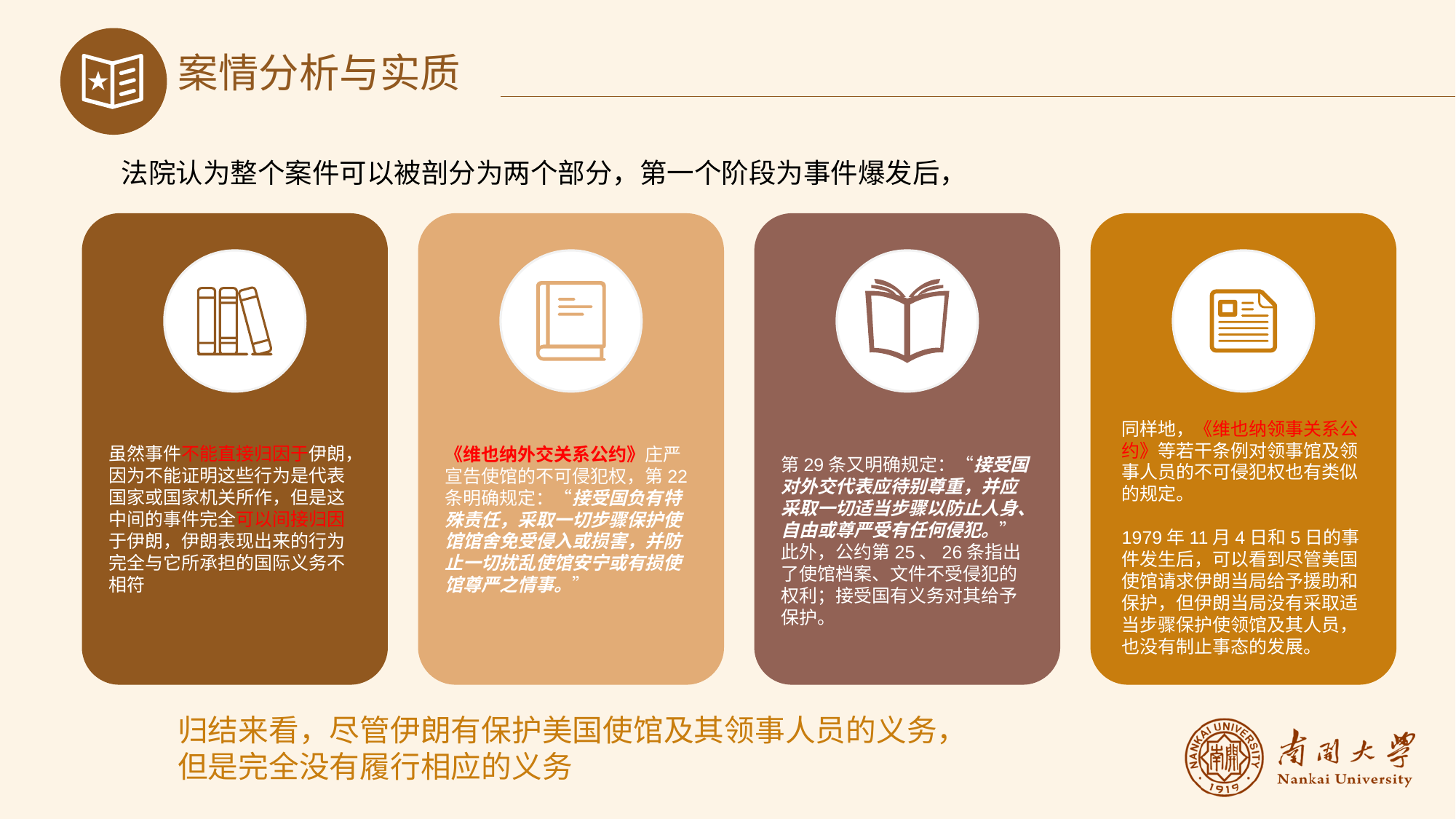

案情分析与实质

法院认为整个案件可以被剖分为两个部分，第一个阶段为事件爆发后，

同样地，《维也纳领事关系公约》等若干条例对领事馆及领事人员的不可侵犯权也有类似的规定。

1979年11月4日和5日的事件发生后，可以看到尽管美国使馆请求伊朗当局给予援助和保护，但伊朗当局没有采取适当步骤保护使领馆及其人员，也没有制止事态的发展。
虽然事件不能直接归因于伊朗，因为不能证明这些行为是代表国家或国家机关所作，但是这中间的事件完全可以间接归因于伊朗，伊朗表现出来的行为完全与它所承担的国际义务不相符

《维也纳外交关系公约》庄严宣告使馆的不可侵犯权，第22条明确规定：“接受国负有特殊责任，采取一切步骤保护使馆馆舍免受侵入或损害，并防止一切扰乱使馆安宁或有损使馆尊严之情事。”

第29条又明确规定：“接受国对外交代表应待别尊重，并应采取一切适当步骤以防止人身、自由或尊严受有任何侵犯。”此外，公约第25、26条指出了使馆档案、文件不受侵犯的权利；接受国有义务对其给予保护。
归结来看，尽管伊朗有保护美国使馆及其领事人员的义务，但是完全没有履行相应的义务